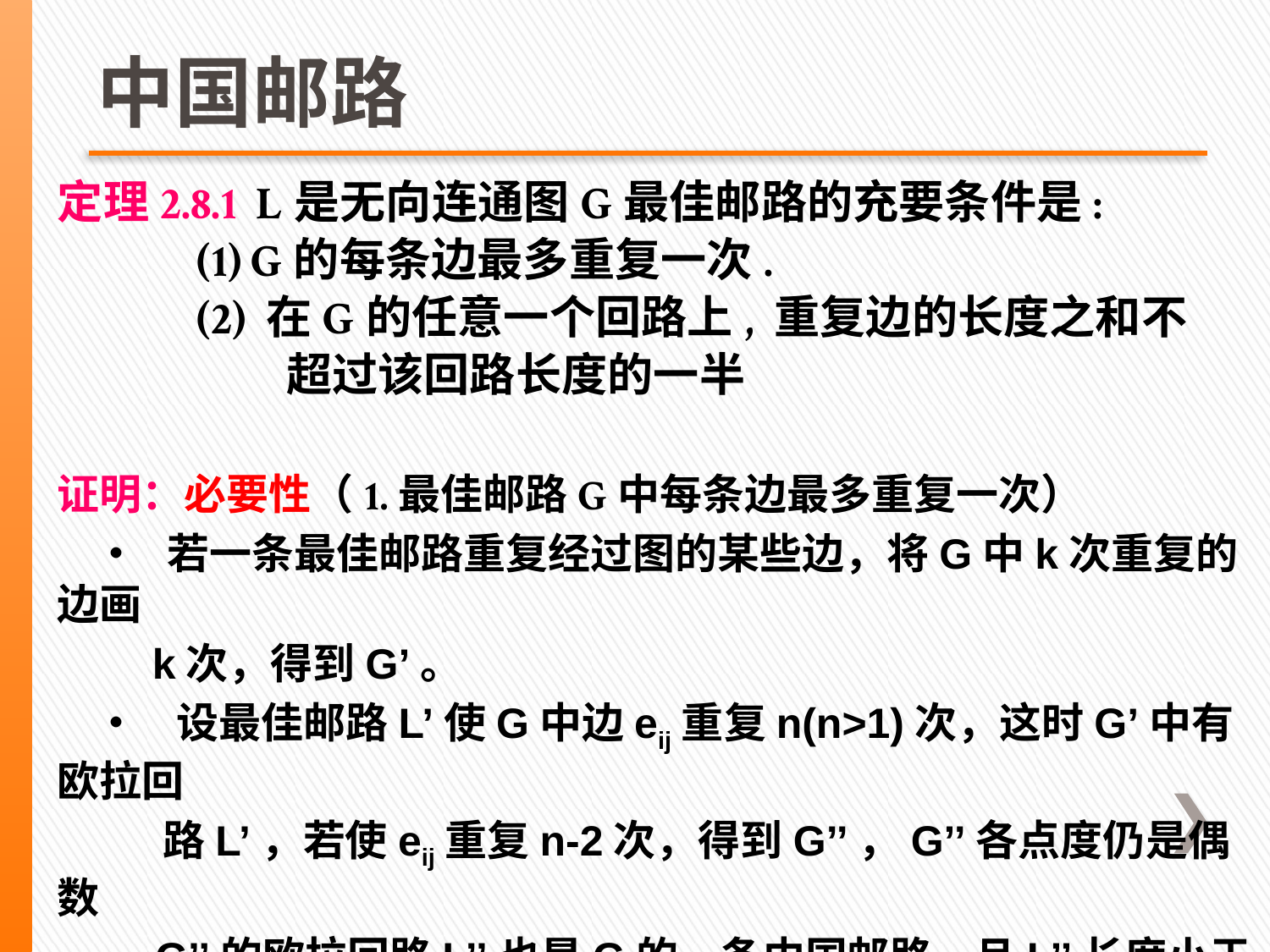

中国邮路
定理2.8.1  L是无向连通图G最佳邮路的充要条件是:
               (1) G的每条边最多重复一次.
               (2) 在G的任意一个回路上, 重复边的长度之和不
                     超过该回路长度的一半

证明：必要性（1.最佳邮路G中每条边最多重复一次）
    •  若一条最佳邮路重复经过图的某些边，将G中k次重复的边画
        k次，得到G’。
    •   设最佳邮路L’使G中边eij重复n(n>1)次，这时G’中有欧拉回
          路L’，若使eij重复n-2次，得到G’’，G’’各点度仍是偶数
    •   G’’的欧拉回路L’’也是G的一条中国邮路，且L’’长度小于
          L’，与L’是最佳邮路矛盾。因此边eij最多重复一次。